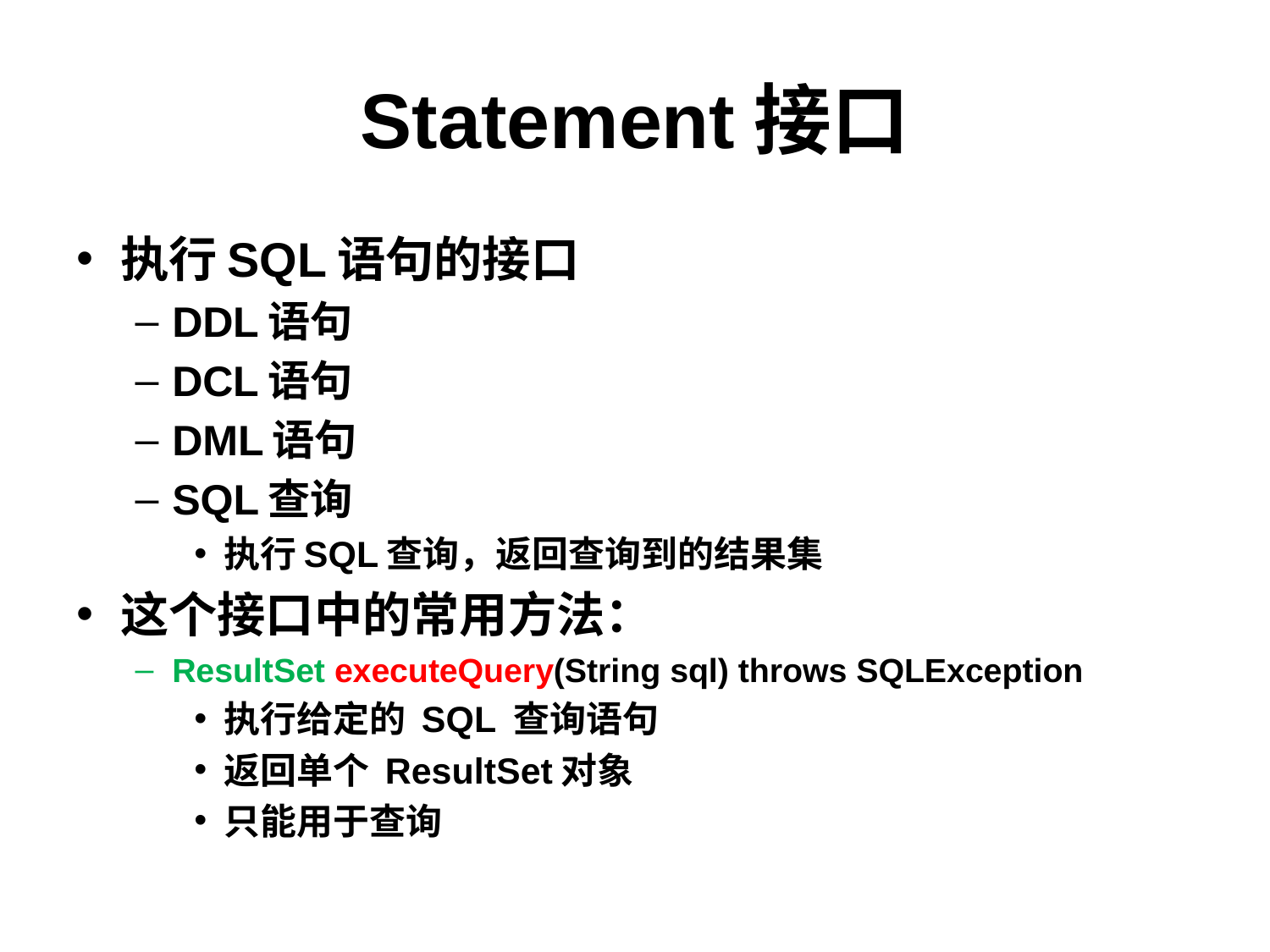

# Statement接口
执行SQL语句的接口
DDL语句
DCL语句
DML语句
SQL查询
执行SQL查询，返回查询到的结果集
这个接口中的常用方法：
ResultSet executeQuery(String sql) throws SQLException
执行给定的 SQL 查询语句
返回单个 ResultSet对象
只能用于查询